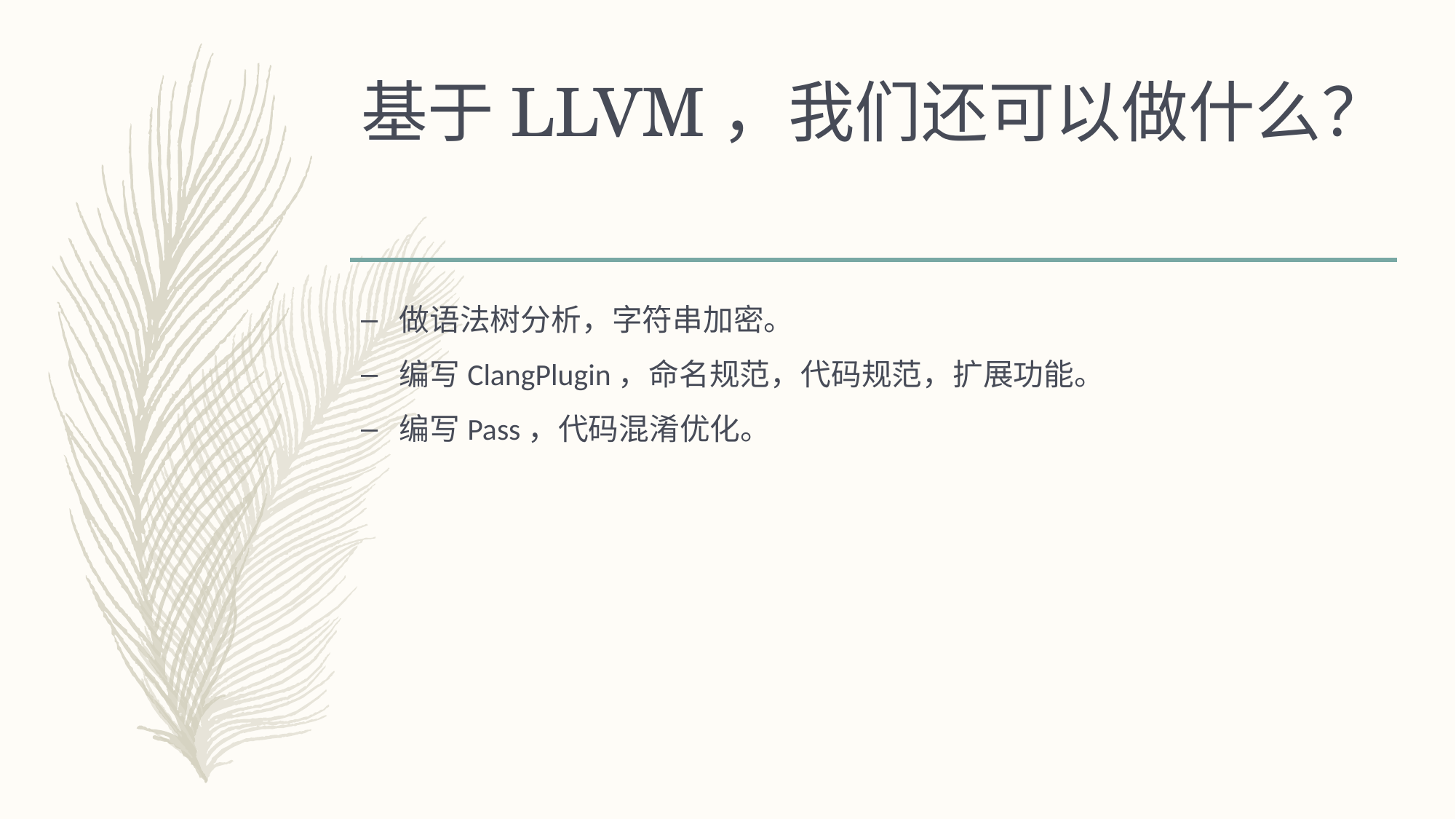

# 基于LLVM，我们还可以做什么？
做语法树分析，字符串加密。
编写ClangPlugin，命名规范，代码规范，扩展功能。
编写Pass，代码混淆优化。